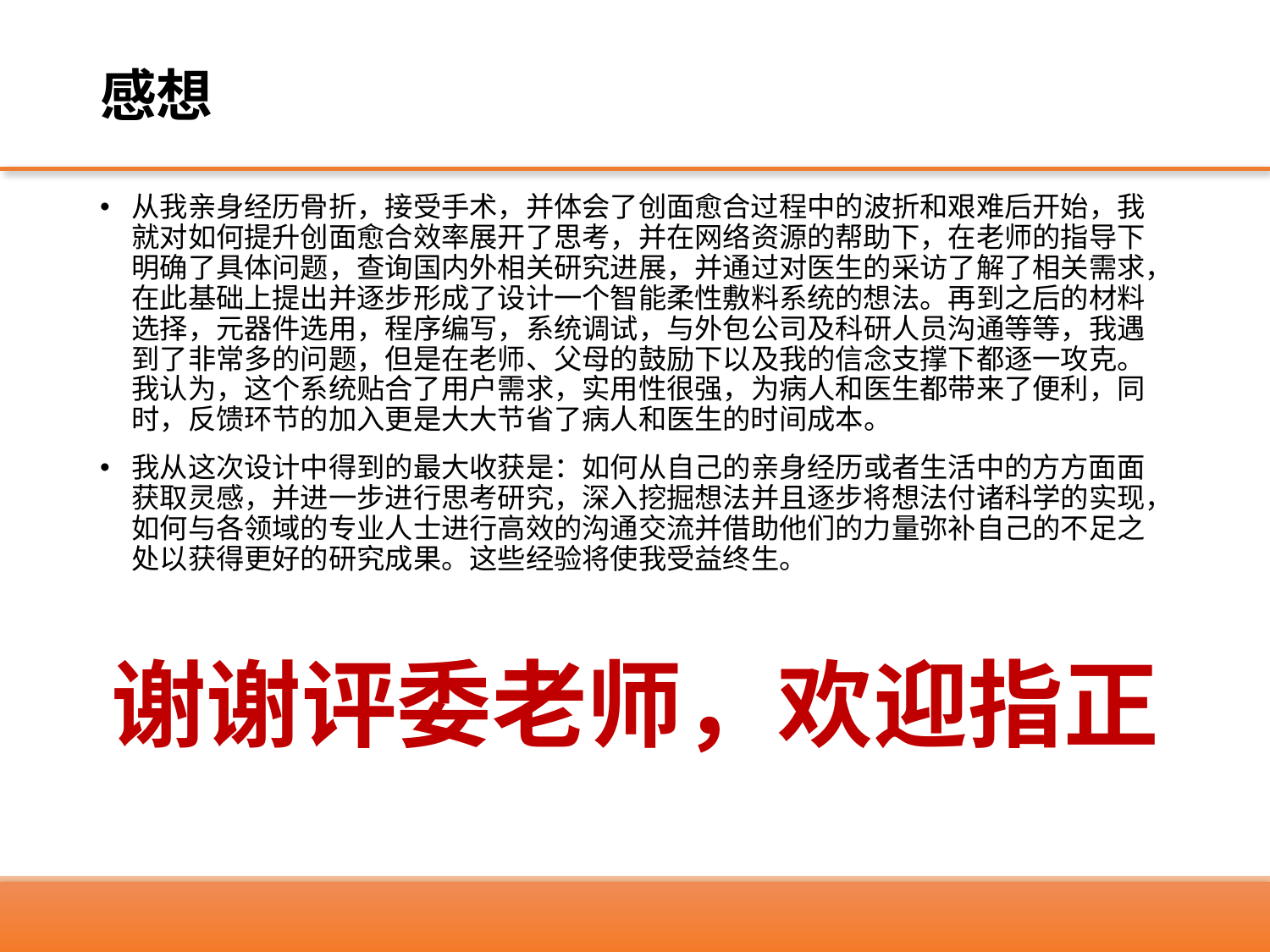

# 感想
从我亲身经历骨折，接受手术，并体会了创面愈合过程中的波折和艰难后开始，我就对如何提升创面愈合效率展开了思考，并在网络资源的帮助下，在老师的指导下明确了具体问题，查询国内外相关研究进展，并通过对医生的采访了解了相关需求，在此基础上提出并逐步形成了设计一个智能柔性敷料系统的想法。再到之后的材料选择，元器件选用，程序编写，系统调试，与外包公司及科研人员沟通等等，我遇到了非常多的问题，但是在老师、父母的鼓励下以及我的信念支撑下都逐一攻克。我认为，这个系统贴合了用户需求，实用性很强，为病人和医生都带来了便利，同时，反馈环节的加入更是大大节省了病人和医生的时间成本。
我从这次设计中得到的最大收获是：如何从自己的亲身经历或者生活中的方方面面获取灵感，并进一步进行思考研究，深入挖掘想法并且逐步将想法付诸科学的实现，如何与各领域的专业人士进行高效的沟通交流并借助他们的力量弥补自己的不足之处以获得更好的研究成果。这些经验将使我受益终生。

谢谢评委老师，欢迎指正